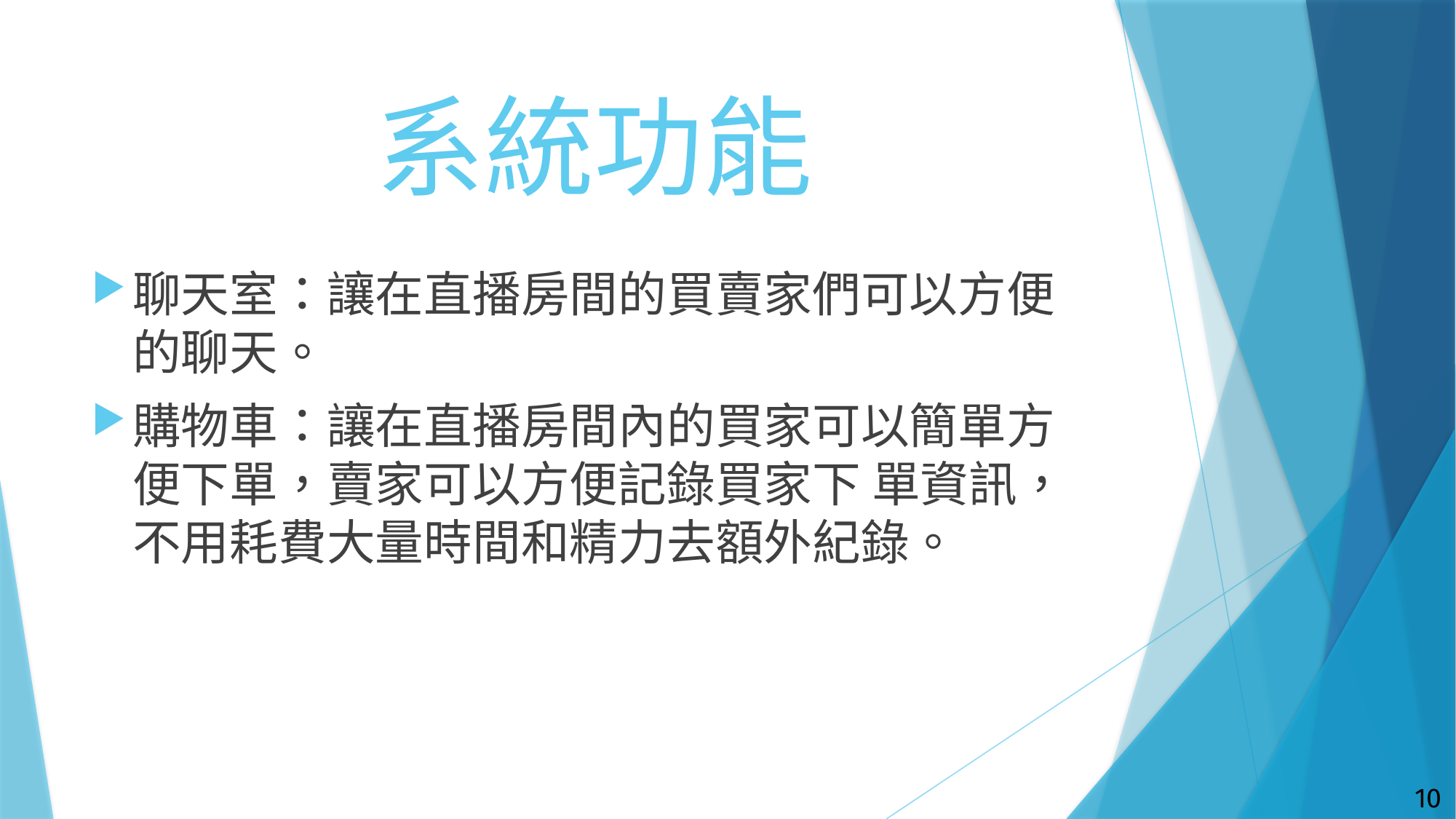

# 系統功能
聊天室：讓在直播房間的買賣家們可以方便的聊天。
購物車：讓在直播房間內的買家可以簡單方便下單，賣家可以方便記錄買家下 單資訊，不用耗費大量時間和精力去額外紀錄。

10